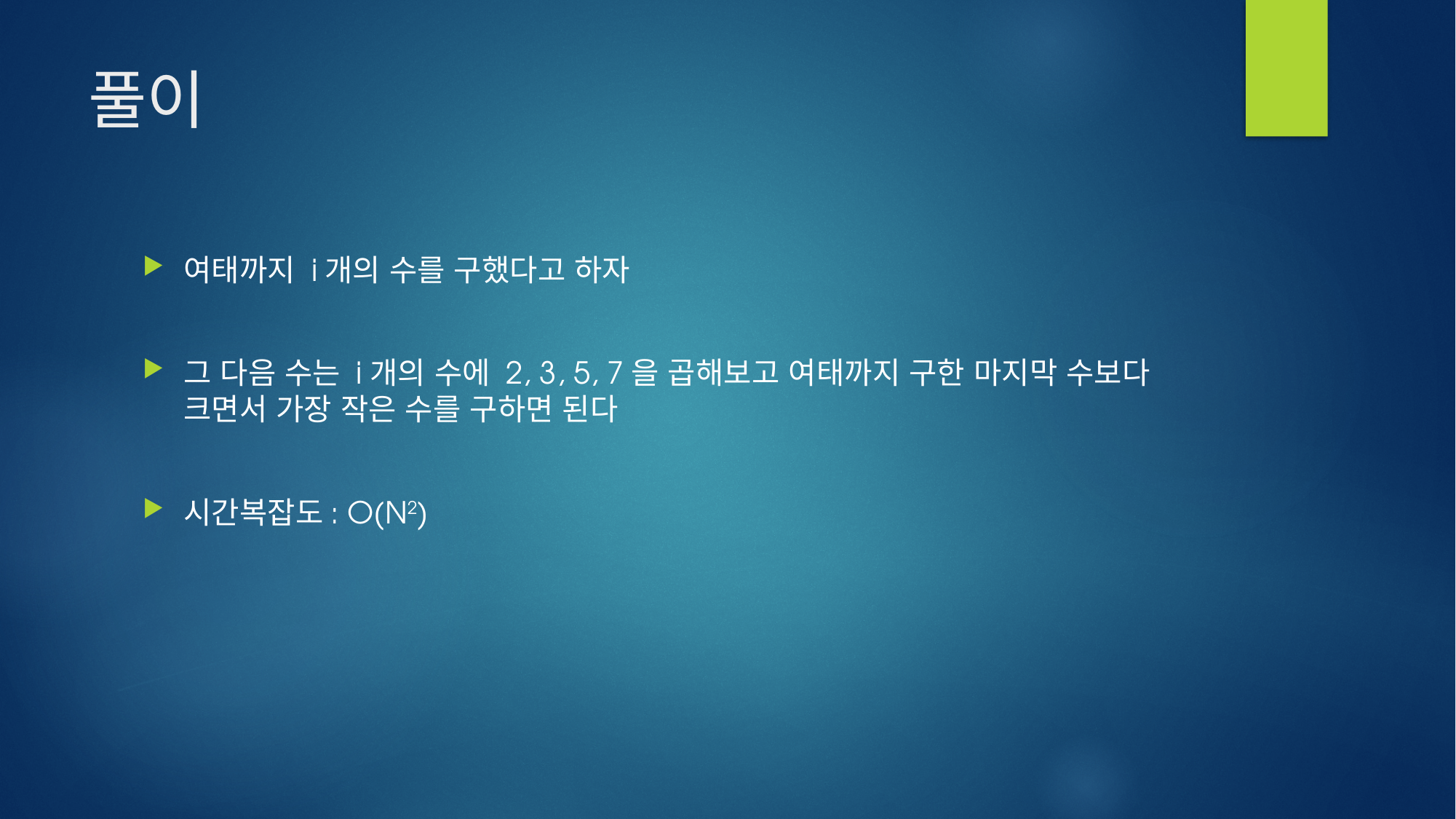

# 풀이
여태까지 i개의 수를 구했다고 하자

그 다음 수는 i개의 수에 2, 3, 5, 7을 곱해보고 여태까지 구한 마지막 수보다 크면서 가장 작은 수를 구하면 된다

시간복잡도: O(N2)